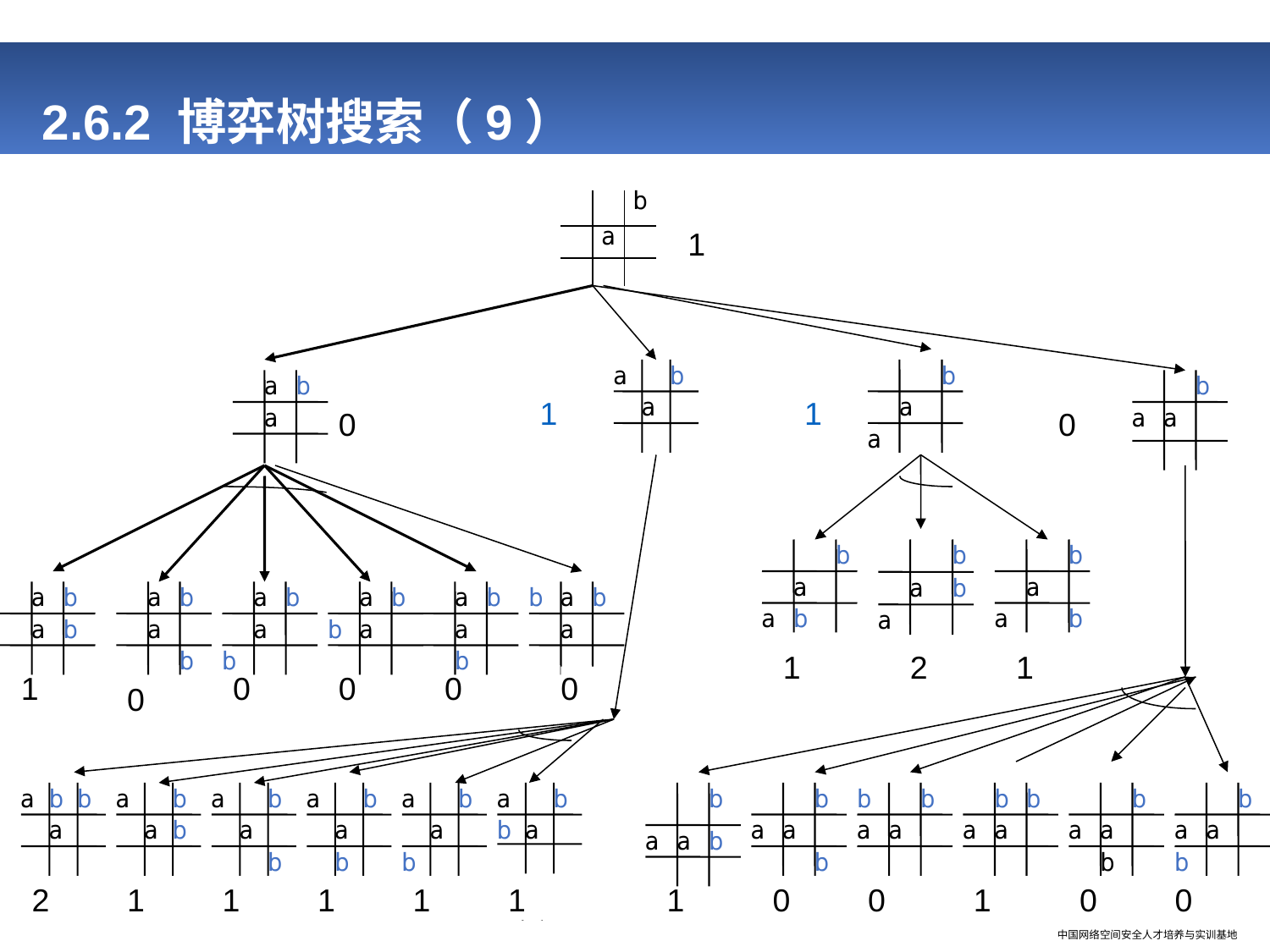

# 2.6.2 博弈树搜索（9）
|  |  | b |
| --- | --- | --- |
|  | a |  |
|  |  |  |
1

a

b

b

a

b

a

b

a

a

1

a

1

a

0
0

a

a

b

a

b

a

b

a

b

a

b

b

a

b

a
b

a

a

b

a

a

a

b

b

b

0
0
0
0

b

a

a

b

b

a
b

a

b

a

a

b

1
2
1

1

0

a

b

b

a

b

a

b

a

b

a

b

a

b

a

b

a

b

a

b

b

a

b

a

a
b

b

b

b

b

b

b

b

a

a
b

a

a

a

a

a

a

a

a

a

a

b

b

b

人工
68

2
1
1
1
1
1

1

0

0

1

0
0